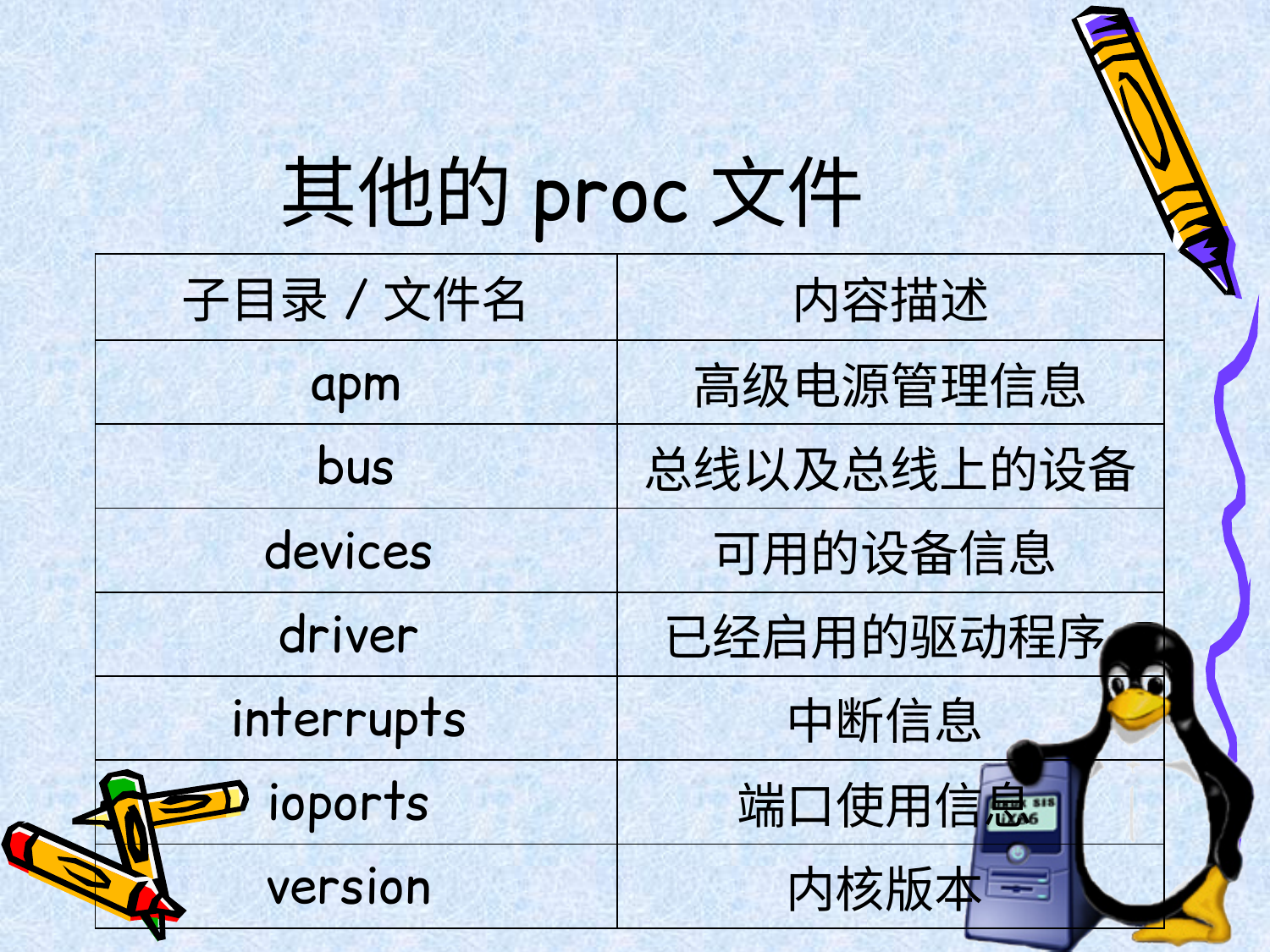

# 其他的proc文件
| 子目录/文件名 | 内容描述 |
| --- | --- |
| apm | 高级电源管理信息 |
| bus | 总线以及总线上的设备 |
| devices | 可用的设备信息 |
| driver | 已经启用的驱动程序 |
| interrupts | 中断信息 |
| ioports | 端口使用信息 |
| version | 内核版本 |